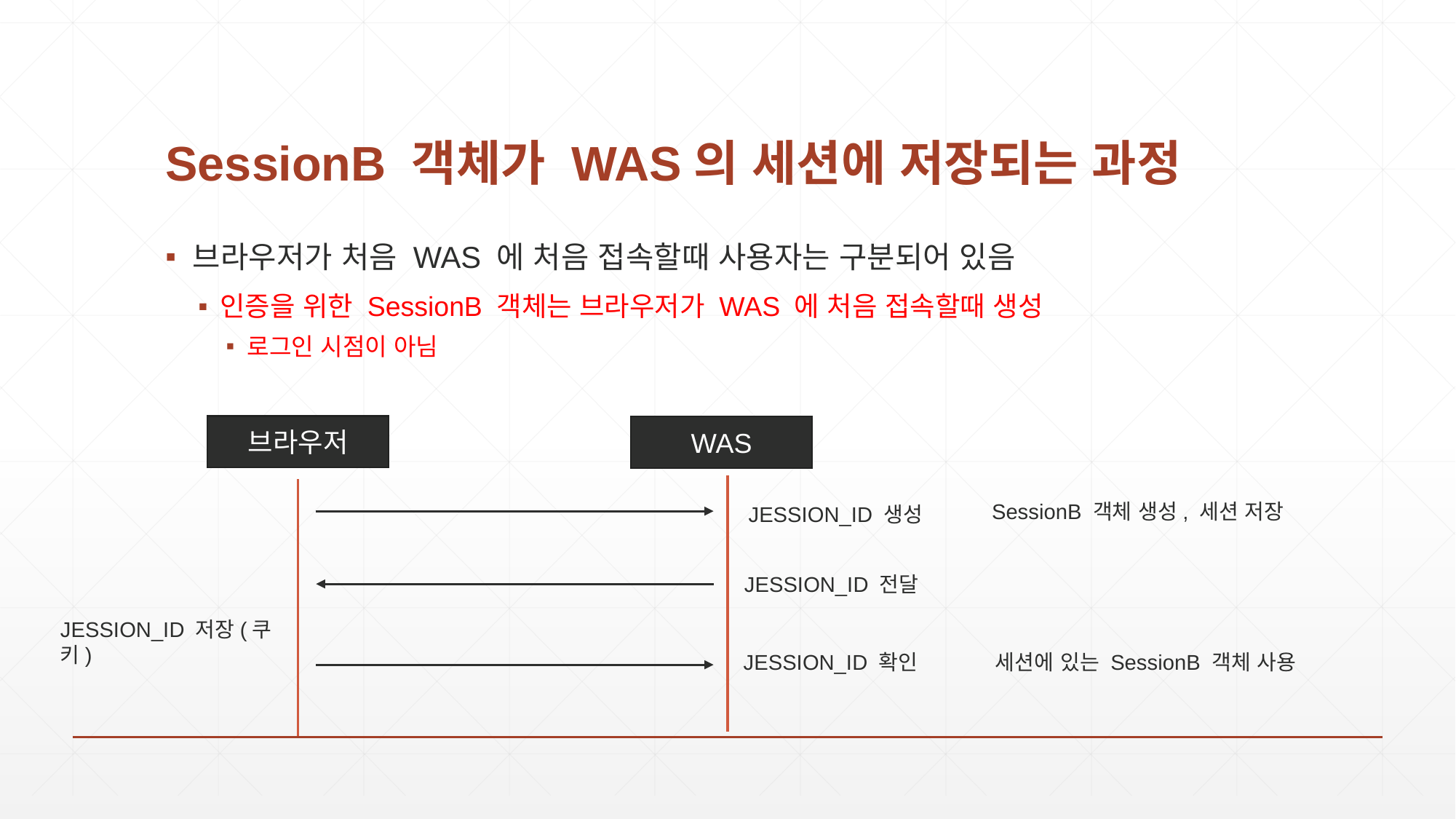

# SessionB 객체가 WAS의 세션에 저장되는 과정
브라우저가 처음 WAS 에 처음 접속할때 사용자는 구분되어 있음
인증을 위한 SessionB 객체는 브라우저가 WAS 에 처음 접속할때 생성
로그인 시점이 아님

브라우저
WAS
SessionB 객체 생성, 세션 저장
JESSION_ID 생성
JESSION_ID 전달
JESSION_ID 저장(쿠키)
JESSION_ID 확인
세션에 있는 SessionB 객체 사용